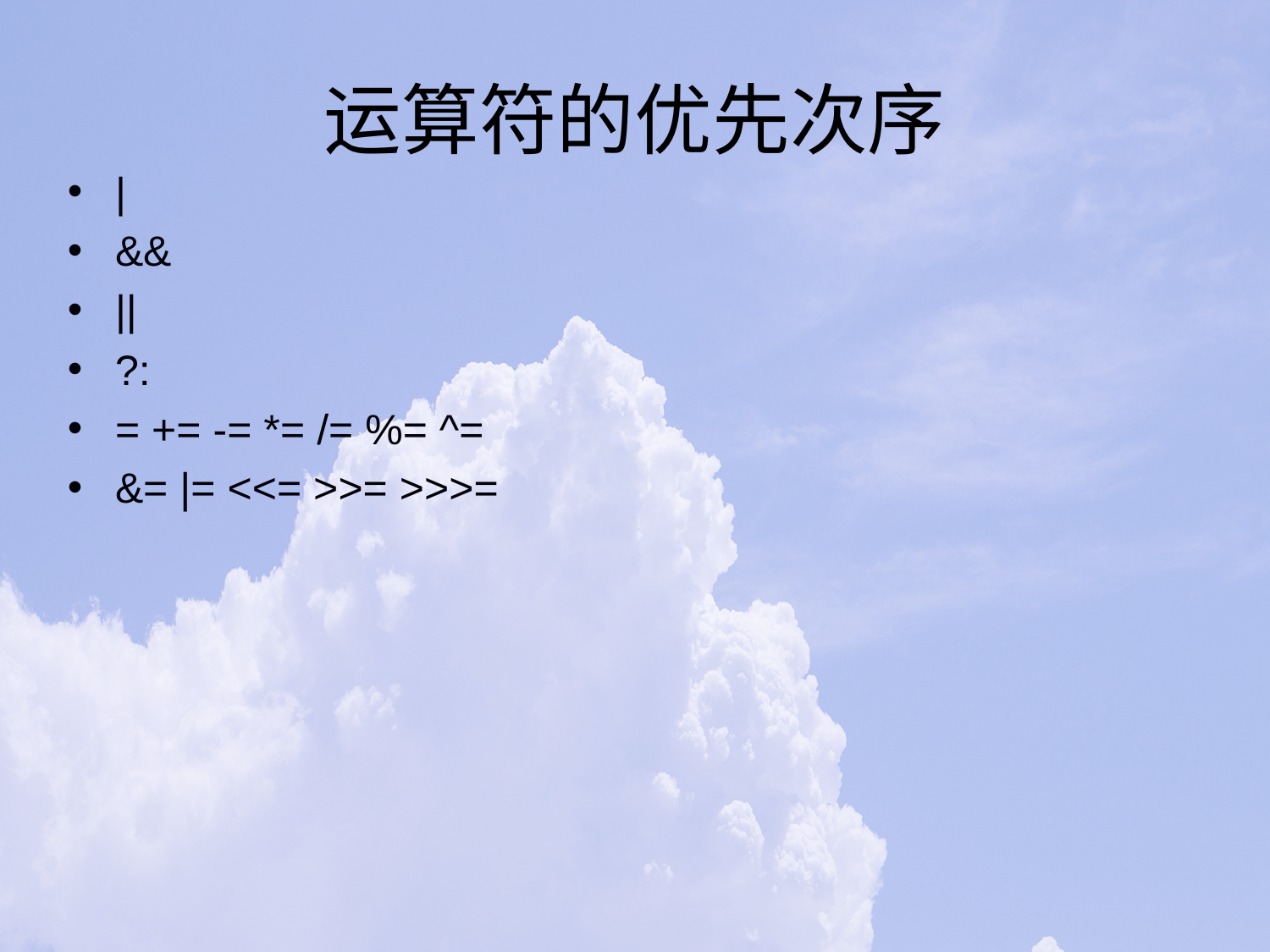

# 运算符的优先次序
|
&&
||
?:
= += -= *= /= %= ^=
&= |= <<= >>= >>>=